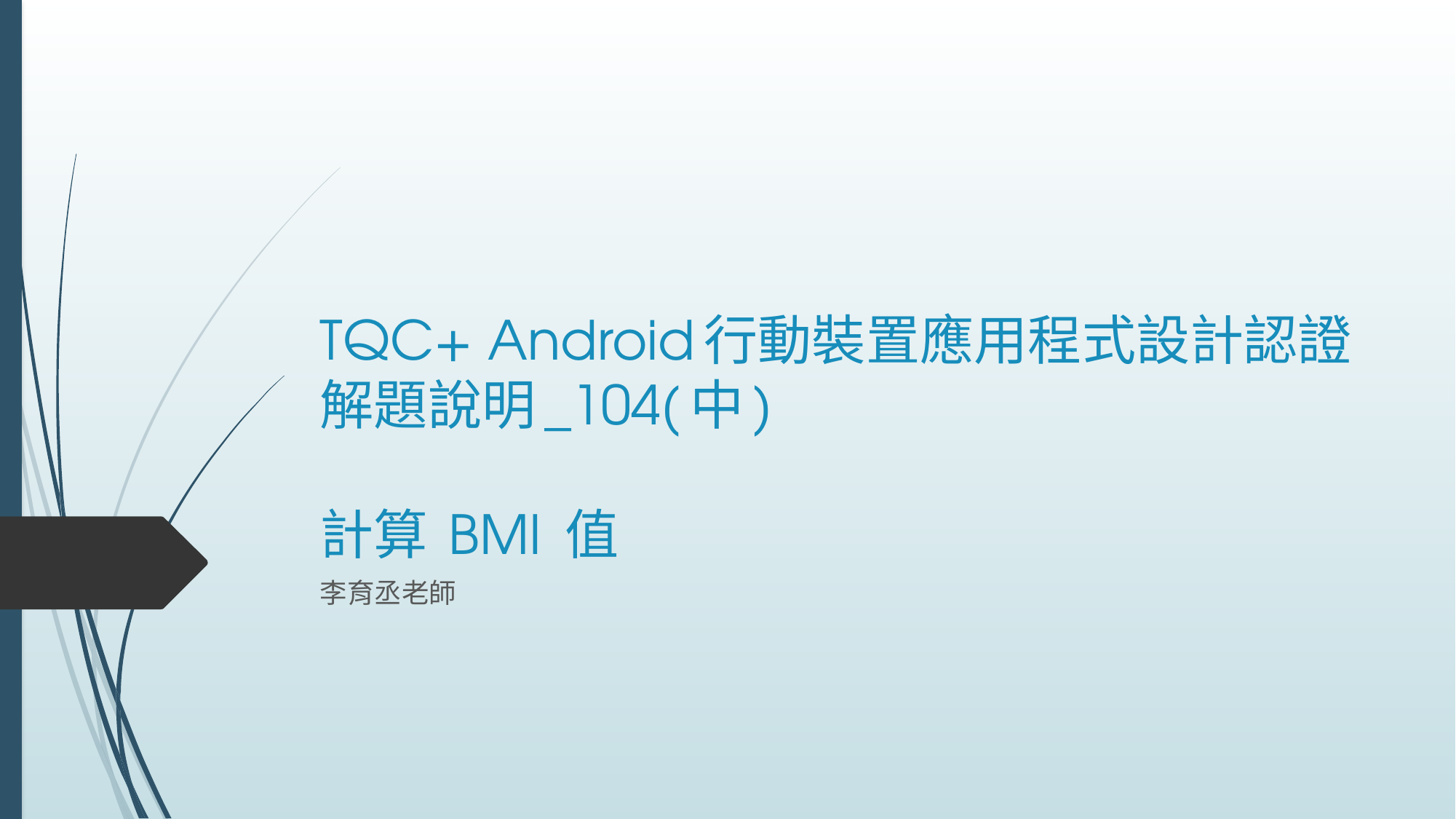

# TQC+ Android行動裝置應用程式設計認證解題說明_104(中) 計算 BMI 值
李育丞老師